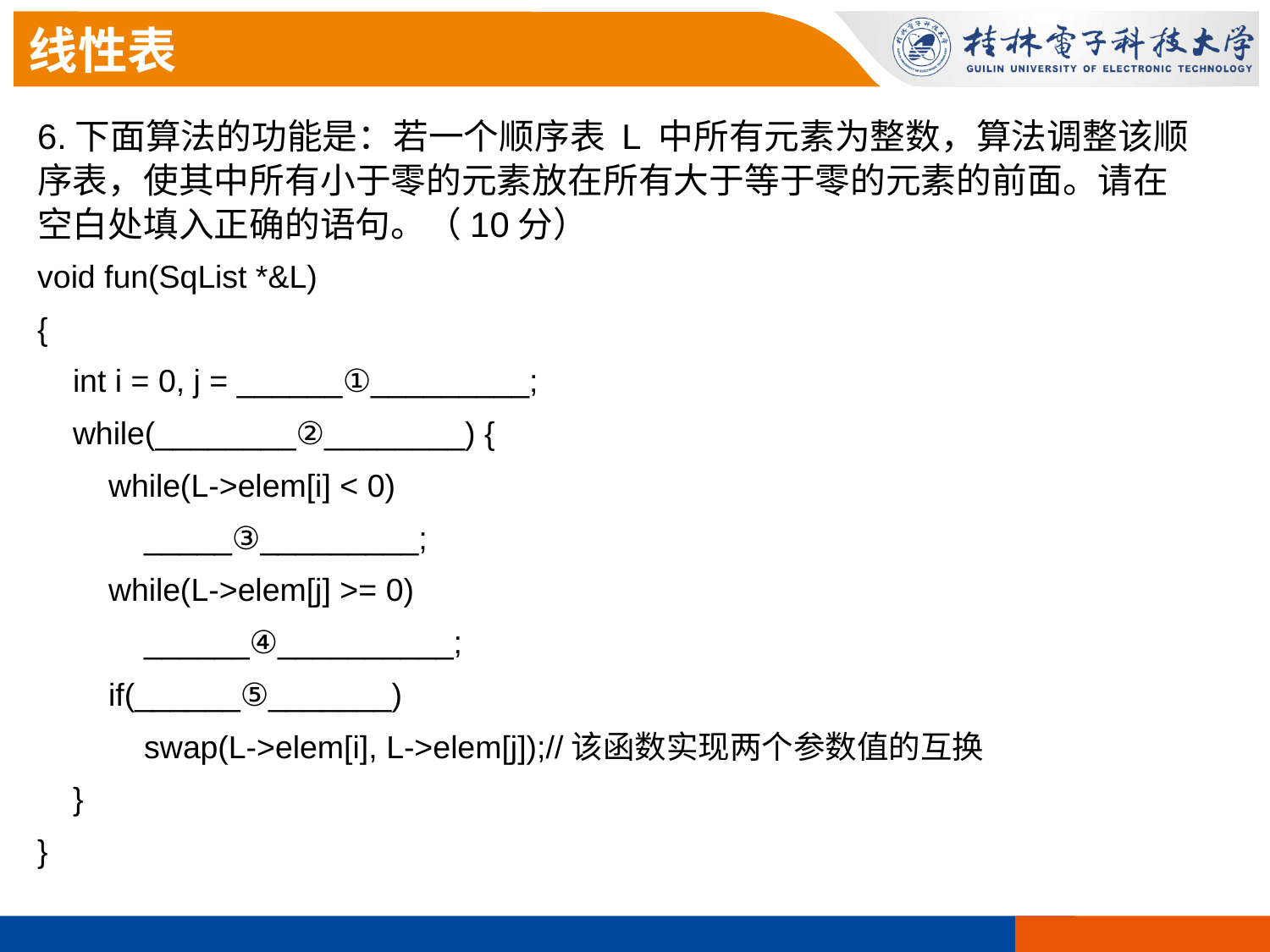

线性表
6.下面算法的功能是：若一个顺序表 L 中所有元素为整数，算法调整该顺序表，使其中所有小于零的元素放在所有大于等于零的元素的前面。请在空白处填入正确的语句。（10分）
void fun(SqList *&L)
{
    int i = 0, j = ______①_________;
    while(________②________) {
        while(L->elem[i] < 0)
            _____③_________;
        while(L->elem[j] >= 0)
            ______④__________;
        if(______⑤_______)
            swap(L->elem[i], L->elem[j]);//该函数实现两个参数值的互换
    }
}